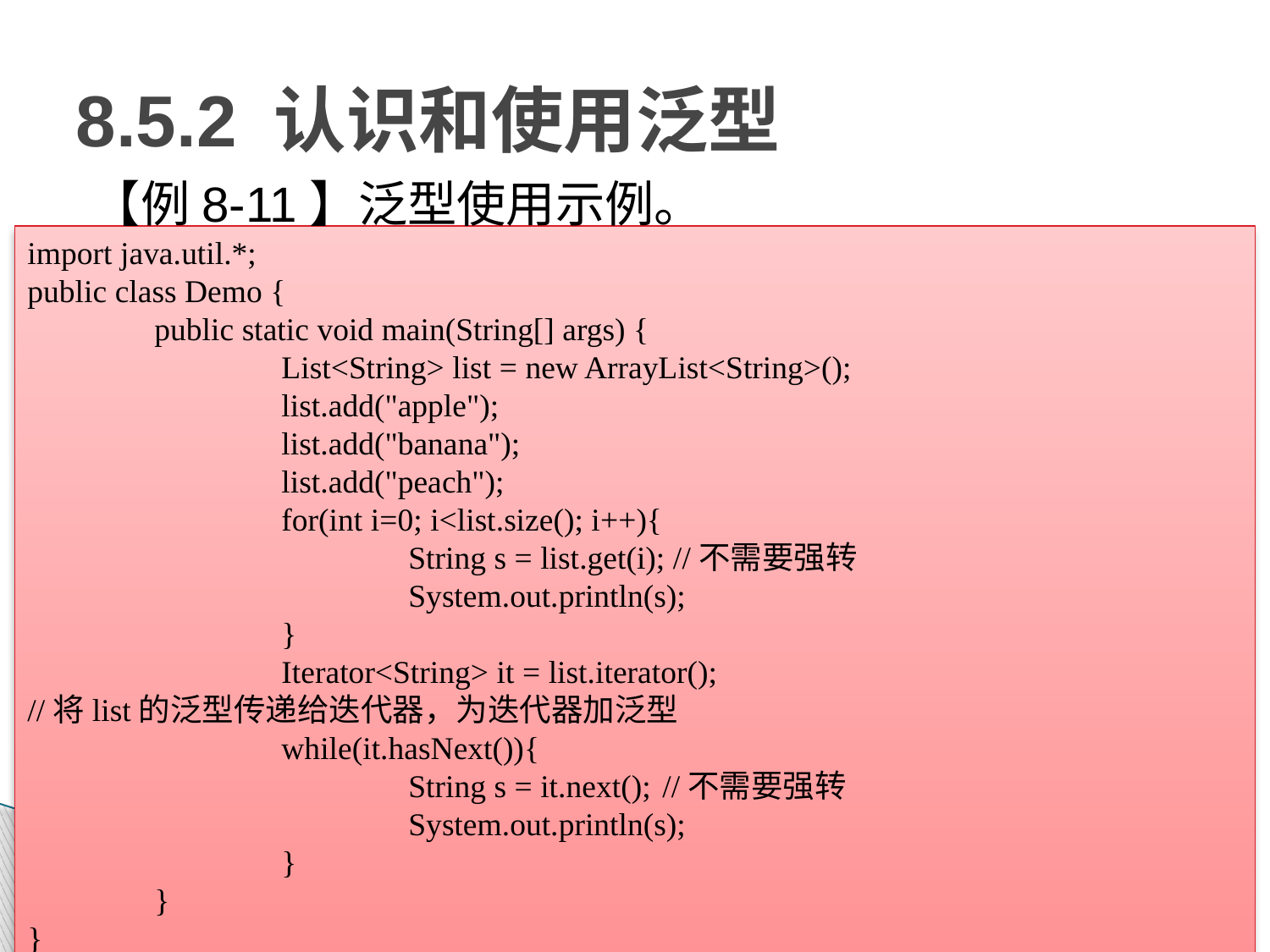

# 8.5.2 认识和使用泛型
【例8-11】泛型使用示例。
import java.util.*;
public class Demo {
	public static void main(String[] args) {
		List<String> list = new ArrayList<String>();
		list.add("apple");
		list.add("banana");
		list.add("peach");
		for(int i=0; i<list.size(); i++){
			String s = list.get(i); //不需要强转
			System.out.println(s);
		}
		Iterator<String> it = list.iterator();
//将list的泛型传递给迭代器，为迭代器加泛型
		while(it.hasNext()){
			String s = it.next();	//不需要强转
			System.out.println(s);
		}
	}
}